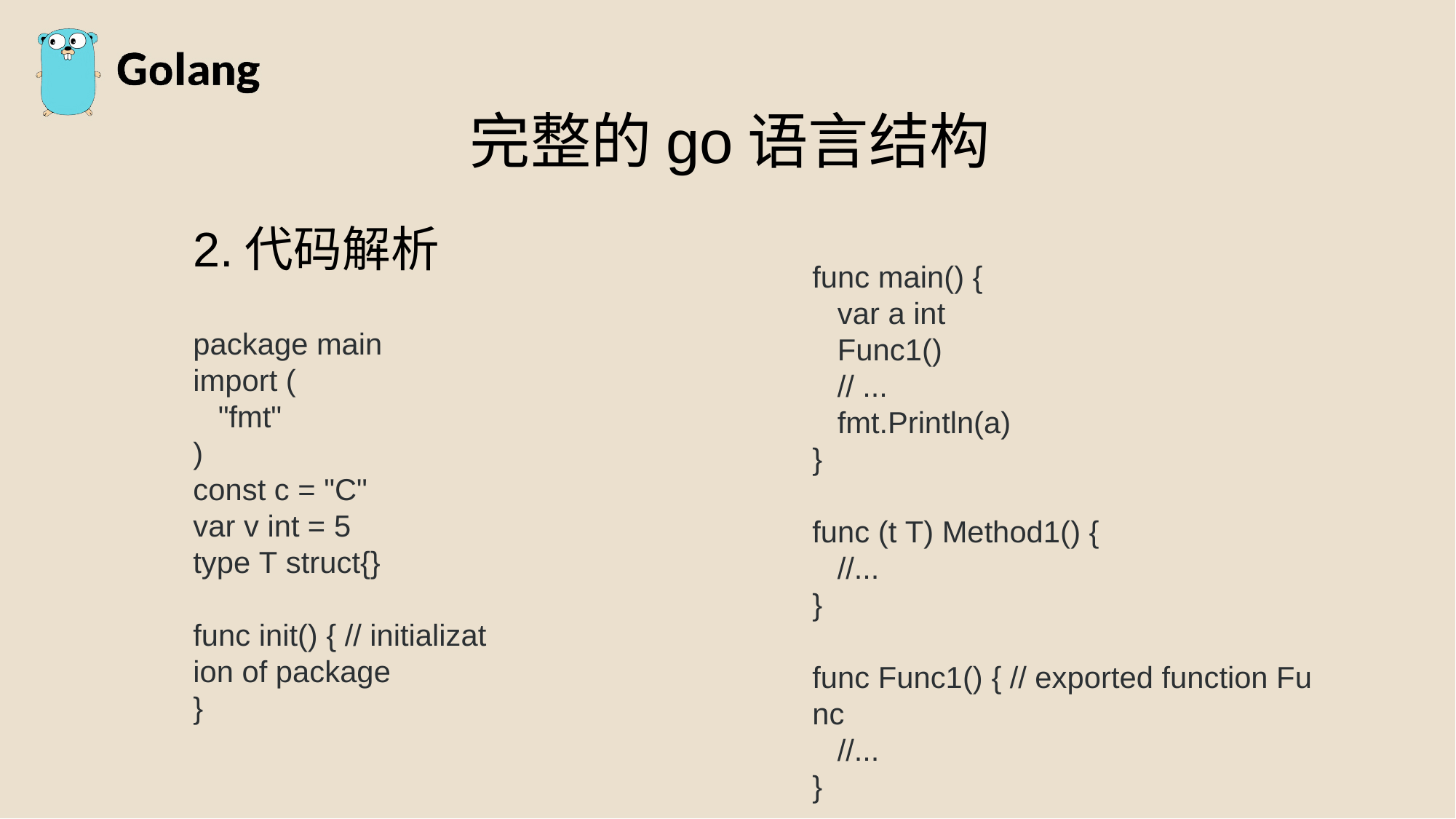

完整的go语言结构
2.代码解析
func main() {
   var a int
   Func1()
   // ...
   fmt.Println(a)
}
func (t T) Method1() {
   //...
}
func Func1() { // exported function Func
   //...
}
package main
import (
   "fmt"
)
const c = "C"
var v int = 5
type T struct{}
func init() { // initialization of package
}